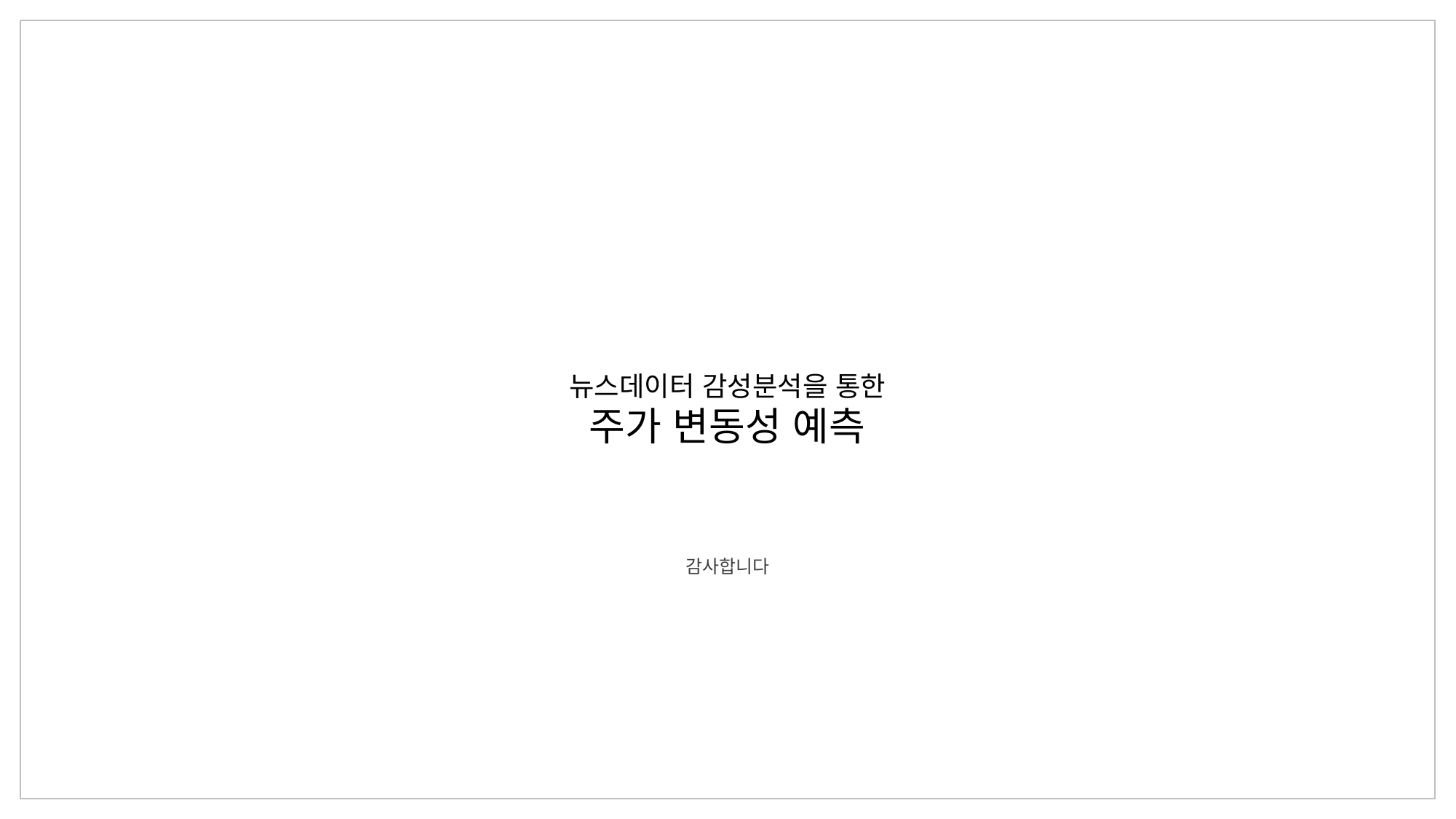

뉴스데이터 감성분석을 통한
주가 변동성 예측
감사합니다